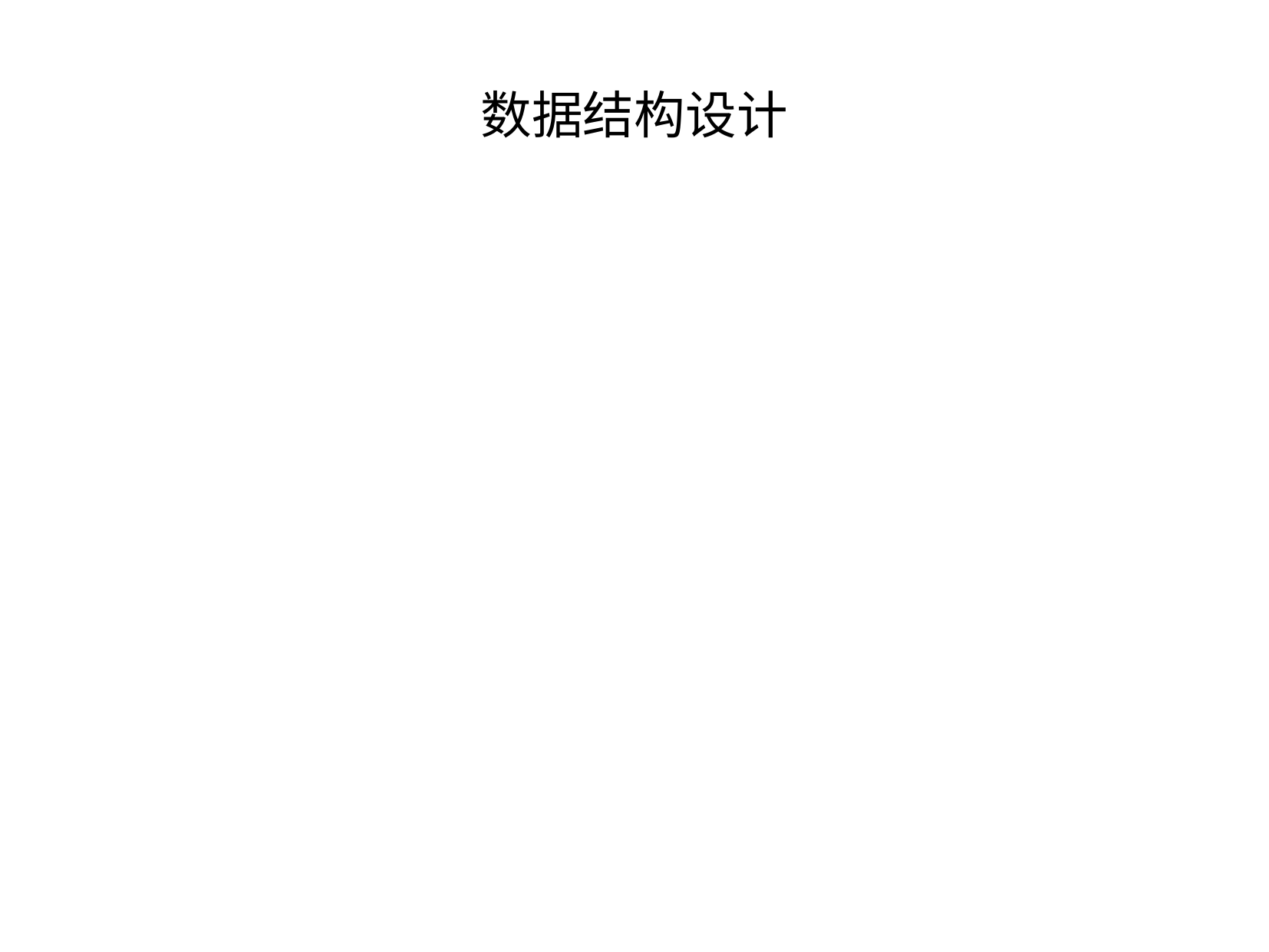

数据结构设计
class BTree{
	private:
		string dtName; 数据库名
		FILE * Bstream; 文件流
//file{{{
		typedef struct Bdata{储存数据所用结构体
		}BDAT;
		void writef(FILE * stream,long long offset,const BDAT * val) 写数据到文件
		void getf(FILE * stream,long long offset,BDAT * val) const 读书据到文件
		long long appf(FILE * stream,const BDAT * val) 文件末尾增加数据
		struct saveNode 储存索引所用结构体
//}}}
		class BNode 节点父类
		class MidNode:public BNode 非叶子节点
		class DataNode:public BNode 叶子节点
		void freemem(BNode * fNode) 释放节点内存
		BNode * bRoot 根节点
		void printT(BNode *,int) 输出节点
		void writeNodef(FILE * stream,const BNode * nNode) 写索引(b+树)到文件
		BNode * getBtreef(FILE * stream,long long offset) 从文件读b+树索引
	public:
		BTree(string dtn,bool newfile = true) 初始化
		~BTree() 析构
		bool insert(const string &,const string &) 插入
		bool deleteKey(const string &) 删除
		string * findKey(const string &)const 查找
		bool replace(const string &,const string &) 替代
		void printT() 输出树
};